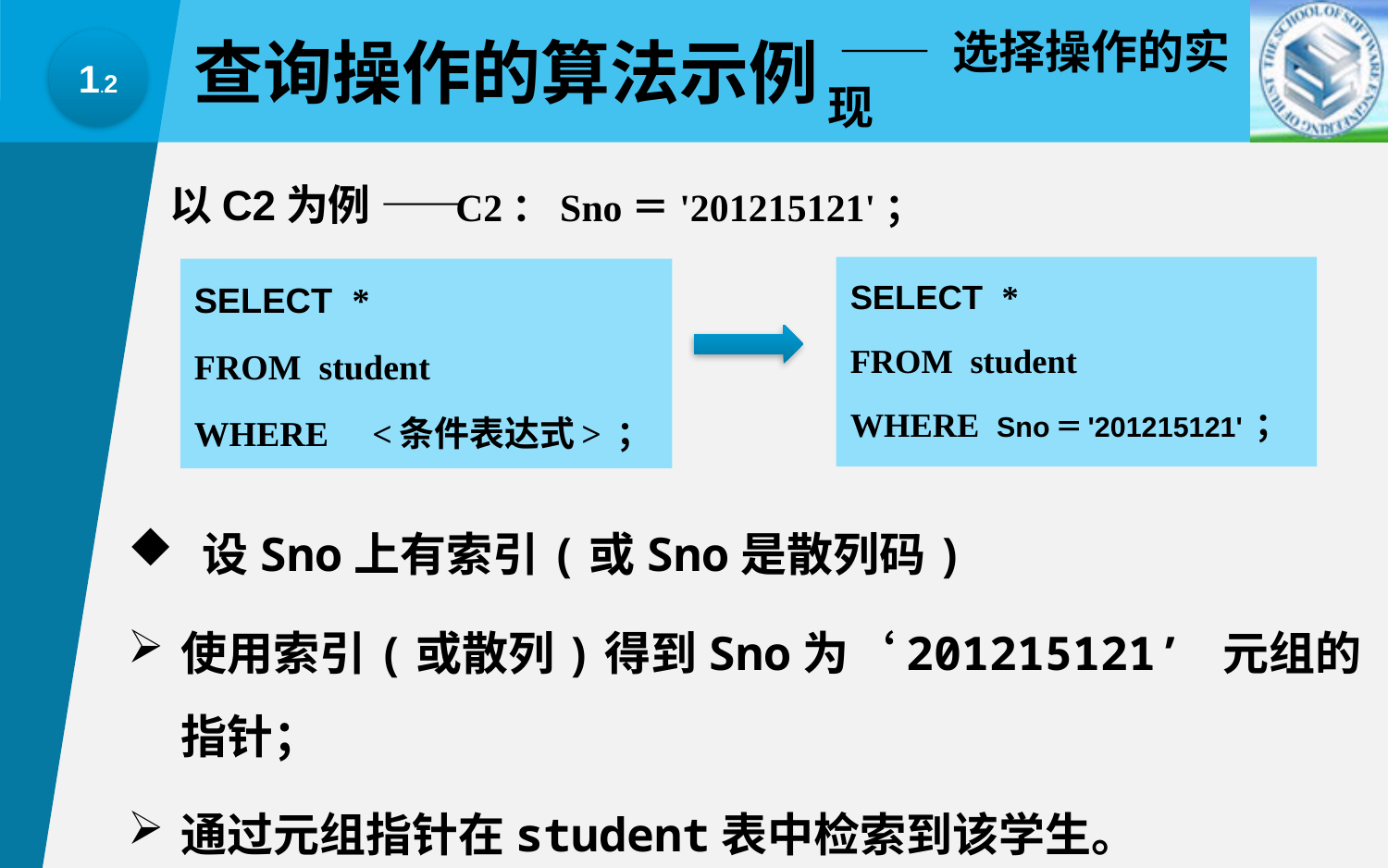

查询操作的算法示例
 —— 选择操作的实现
1.2
以C2为例 ——
 C2：Sno＝'201215121'；
SELECT  *
FROM  student
WHERE  Sno＝'201215121' ；
SELECT  *
FROM  student
WHERE     <条件表达式> ；

 设Sno上有索引(或Sno是散列码)
使用索引(或散列)得到Sno为‘201215121’ 元组的指针；
通过元组指针在student表中检索到该学生。